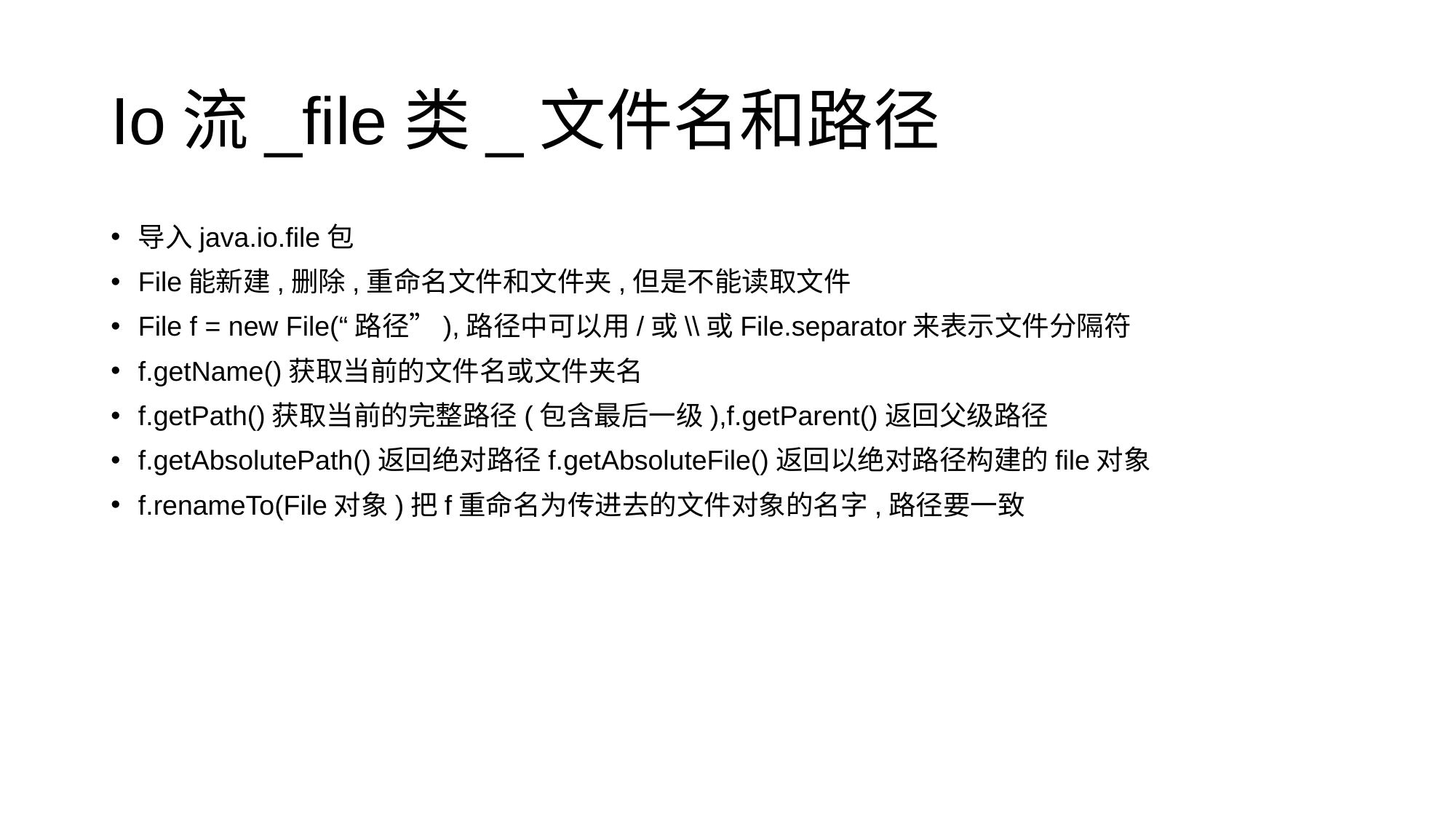

# Io流_file类_文件名和路径
导入java.io.file包
File能新建,删除,重命名文件和文件夹,但是不能读取文件
File f = new File(“路径”),路径中可以用/或\\或File.separator来表示文件分隔符
f.getName()获取当前的文件名或文件夹名
f.getPath()获取当前的完整路径(包含最后一级),f.getParent()返回父级路径
f.getAbsolutePath()返回绝对路径f.getAbsoluteFile()返回以绝对路径构建的file对象
f.renameTo(File对象)把f重命名为传进去的文件对象的名字,路径要一致